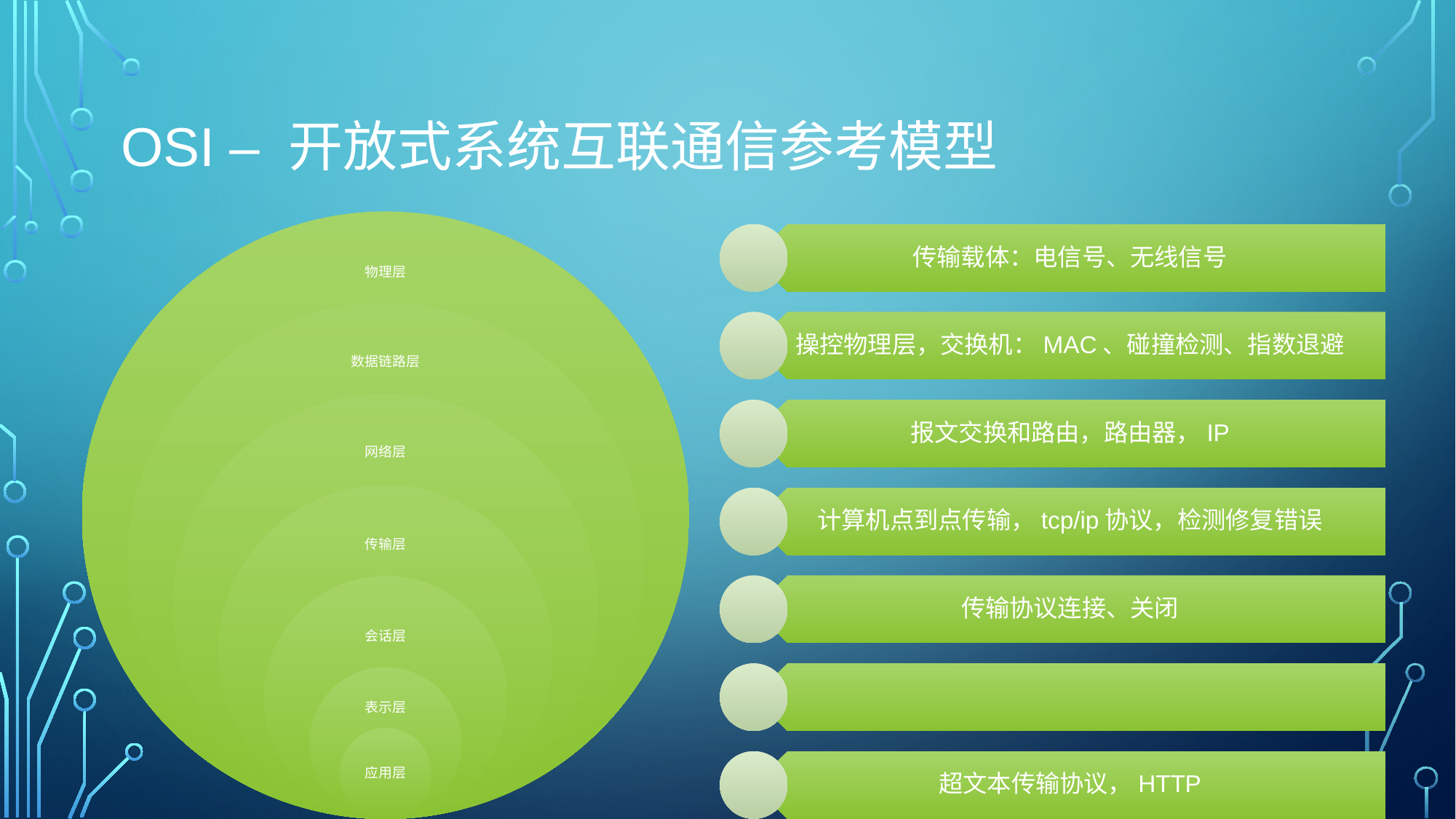

# OSI – 开放式系统互联通信参考模型
物理层
数据链路层
网络层
传输层
会话层
表示层
应用层
传输载体：电信号、无线信号
操控物理层，交换机：MAC、碰撞检测、指数退避
报文交换和路由，路由器，IP
计算机点到点传输，tcp/ip协议，检测修复错误
传输协议连接、关闭

超文本传输协议，HTTP